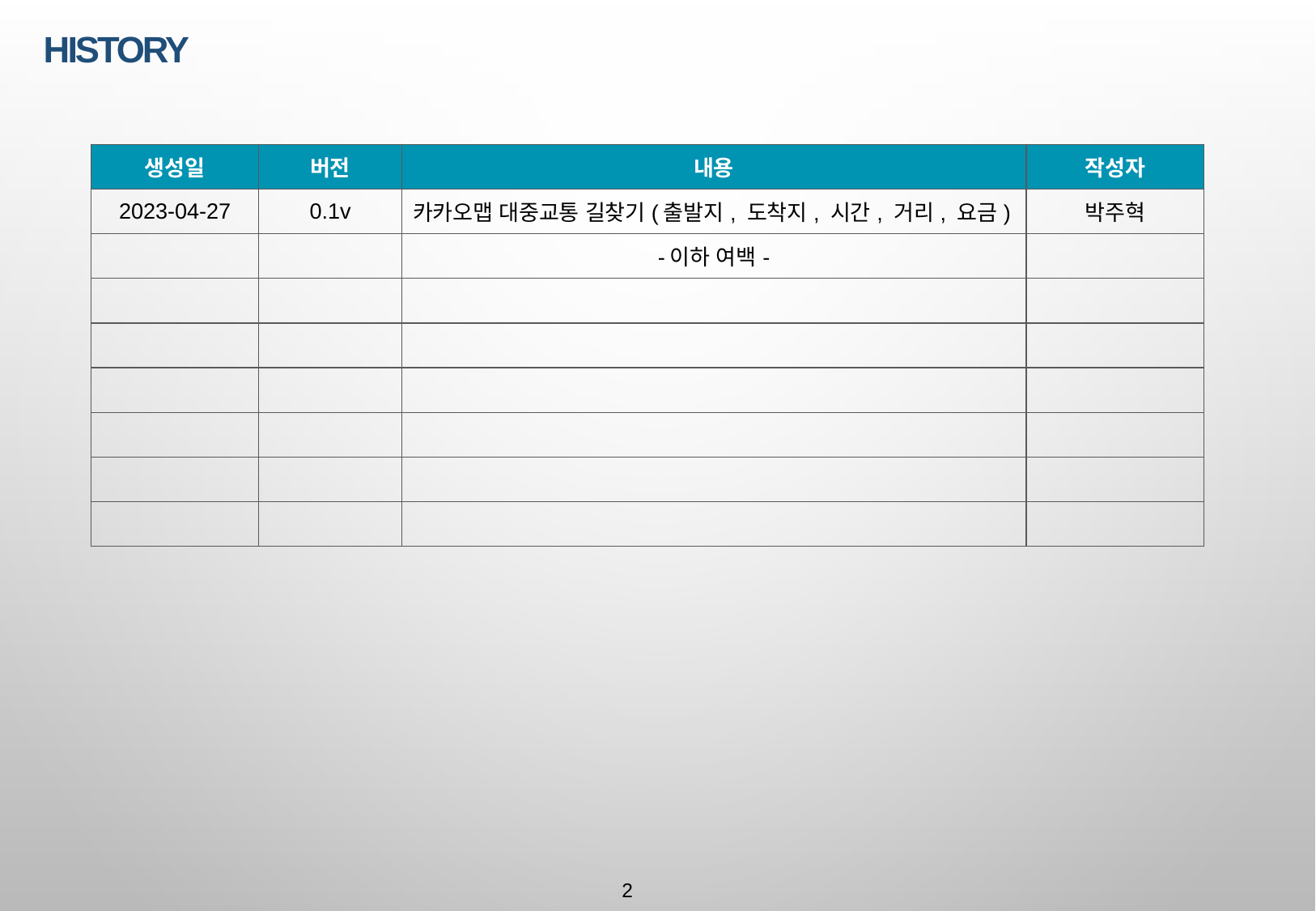

# History
| 생성일 | 버전 | 내용 | 작성자 |
| --- | --- | --- | --- |
| 2023-04-27 | 0.1v | 카카오맵 대중교통 길찾기(출발지, 도착지, 시간, 거리, 요금) | 박주혁 |
|  |  | -이하 여백- |  |
|  |  |  |  |
|  |  |  |  |
|  |  |  |  |
|  |  |  |  |
|  |  |  |  |
|  |  |  |  |